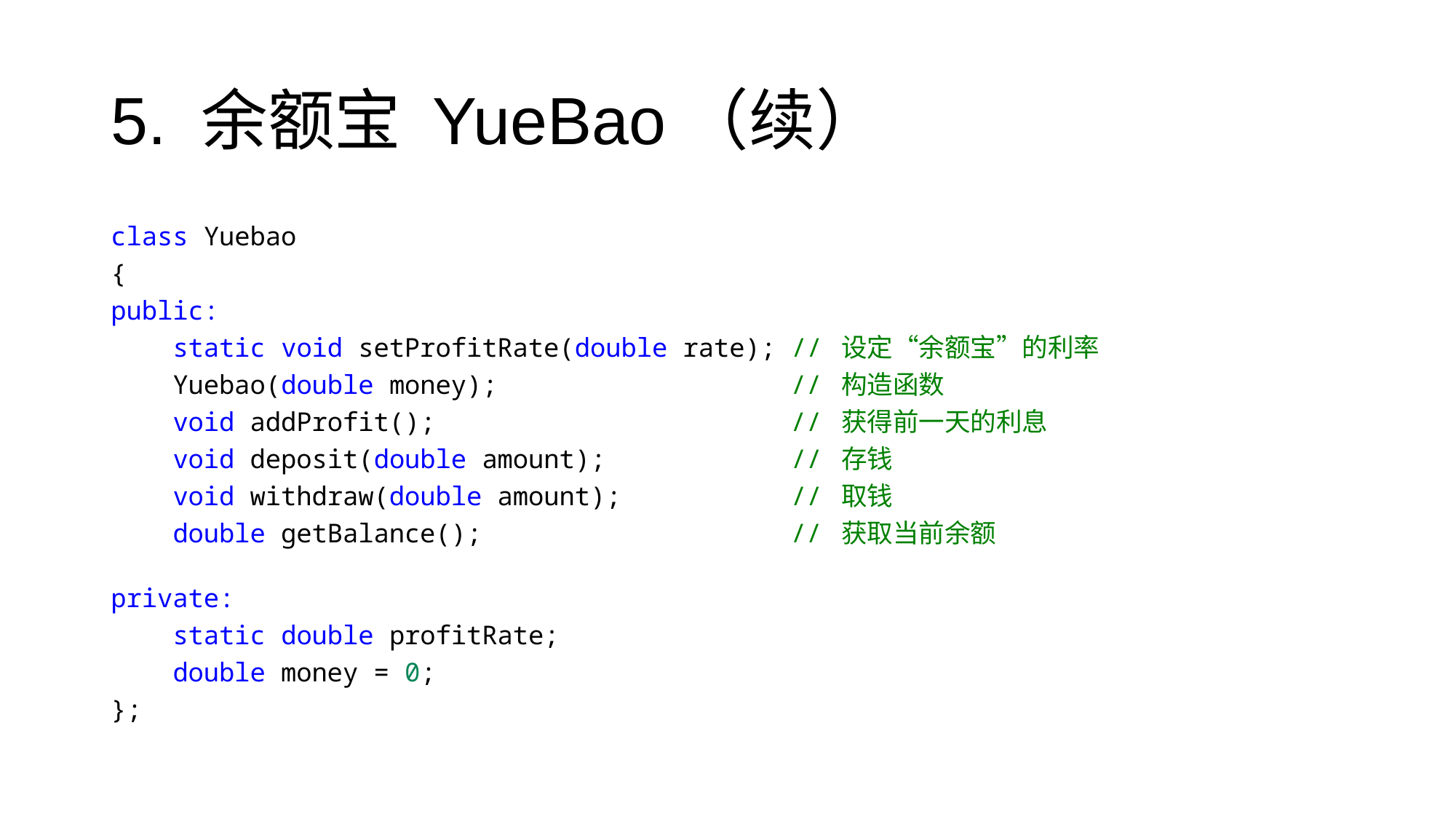

# 5. 余额宝 YueBao（续）
class Yuebao
{
public:
    static void setProfitRate(double rate); // 设定“余额宝”的利率
    Yuebao(double money);                   // 构造函数
    void addProfit();                       // 获得前一天的利息
    void deposit(double amount);            // 存钱
    void withdraw(double amount);           // 取钱
    double getBalance();                    // 获取当前余额
private:
    static double profitRate;
    double money = 0;
};